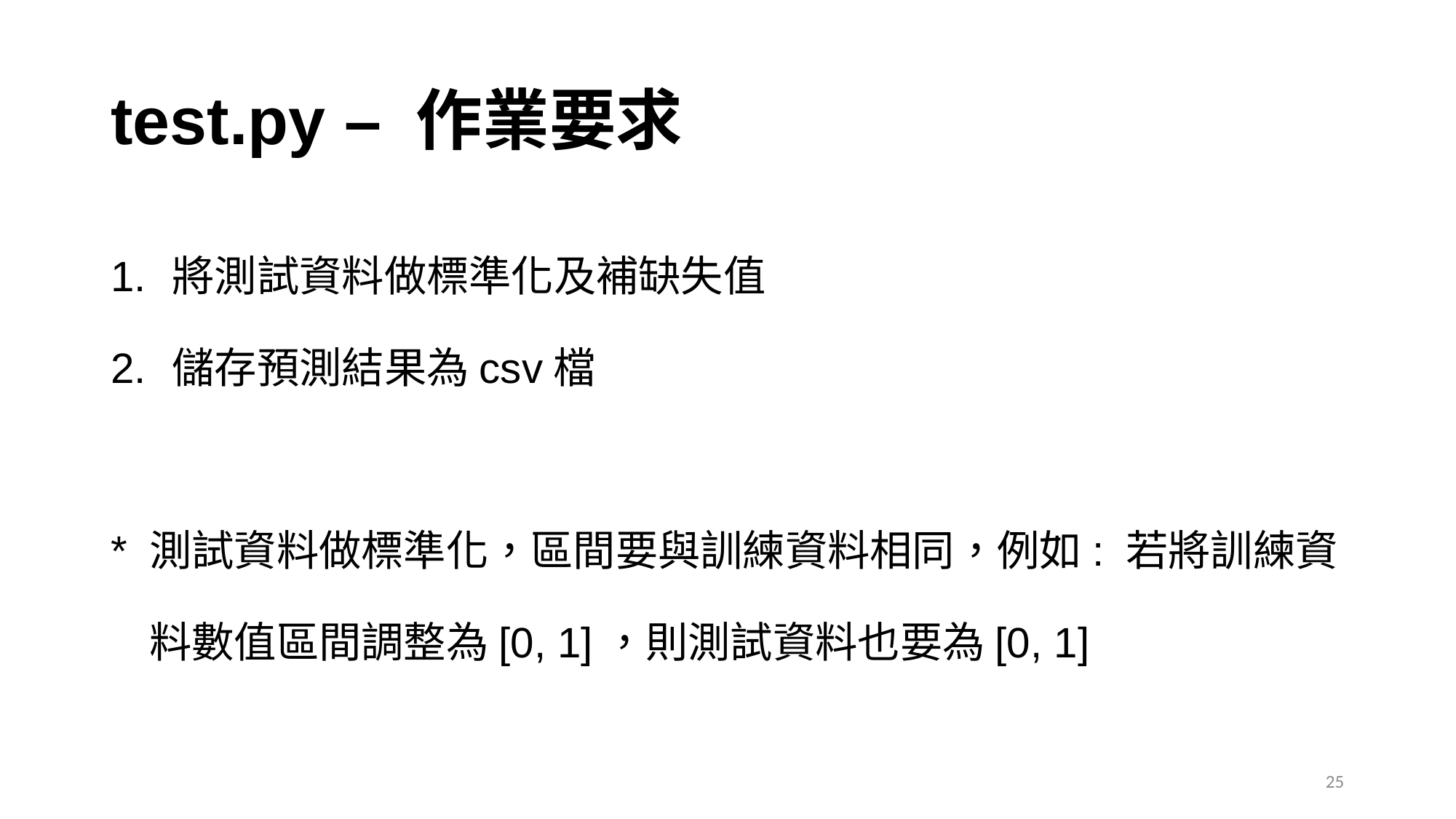

# test.py – 作業要求
將測試資料做標準化及補缺失值
儲存預測結果為csv檔

* 測試資料做標準化，區間要與訓練資料相同，例如: 若將訓練資
   料數值區間調整為[0, 1]，則測試資料也要為[0, 1]
25